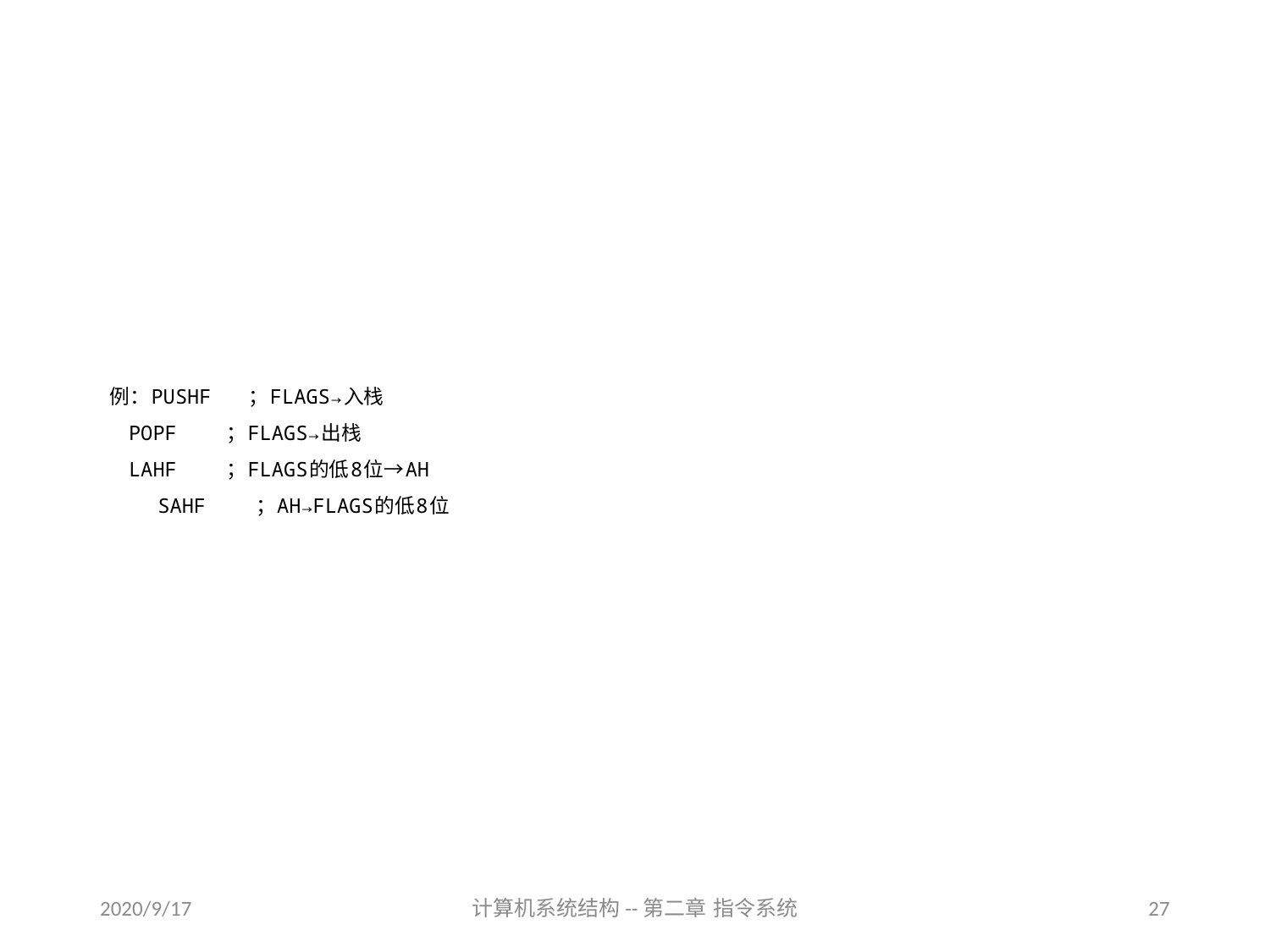

# 例：PUSHF   ；FLAGS→入栈 POPF    ；FLAGS→出栈 LAHF    ；FLAGS的低8位→AH SAHF    ；AH→FLAGS的低8位
2020/9/17
计算机系统结构--第二章 指令系统
27